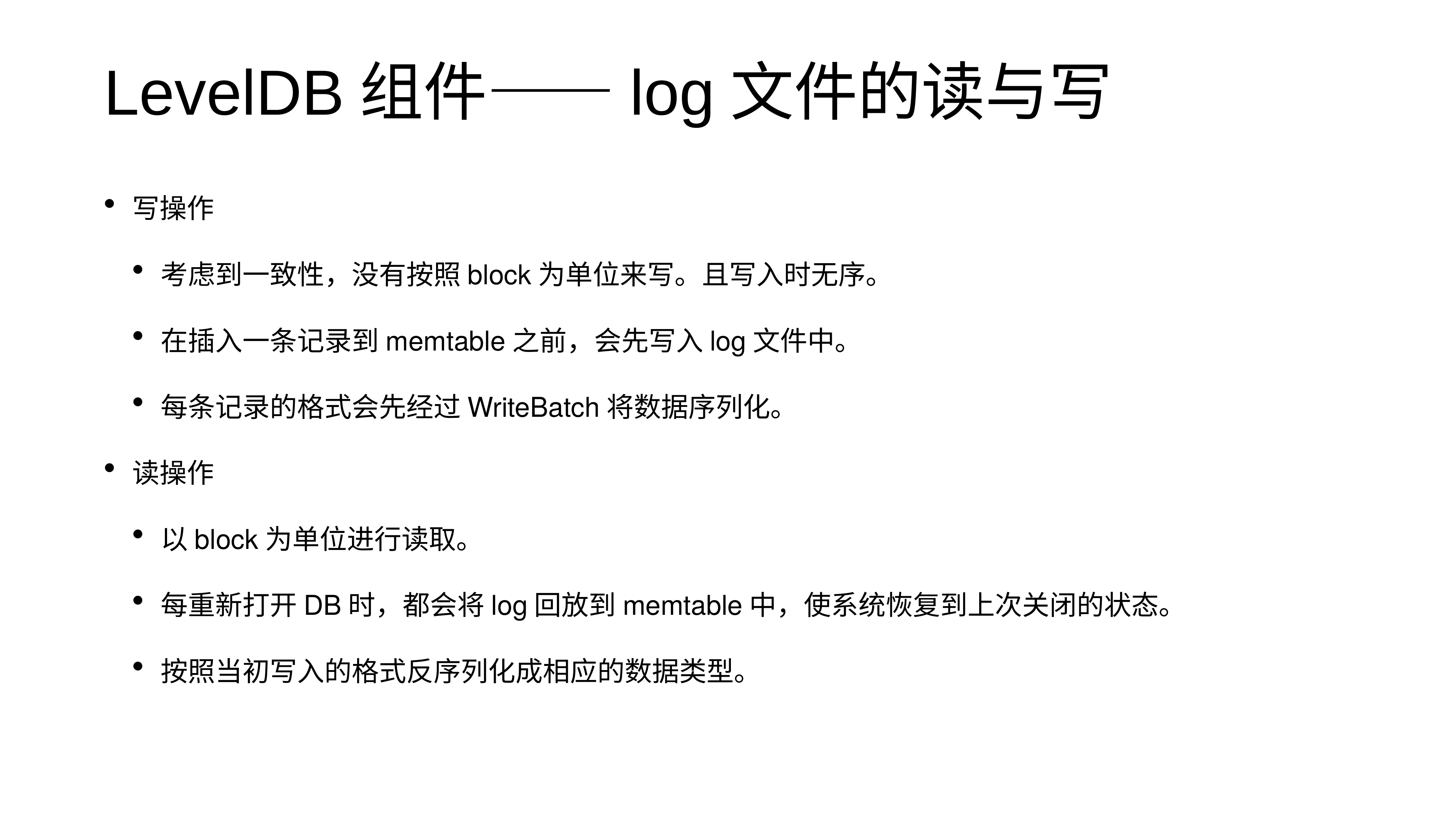

# LevelDB组件——log文件的读与写
写操作
考虑到一致性，没有按照block为单位来写。且写入时无序。
在插入一条记录到memtable之前，会先写入log文件中。
每条记录的格式会先经过WriteBatch将数据序列化。
读操作
以block为单位进行读取。
每重新打开DB时，都会将log回放到memtable中，使系统恢复到上次关闭的状态。
按照当初写入的格式反序列化成相应的数据类型。